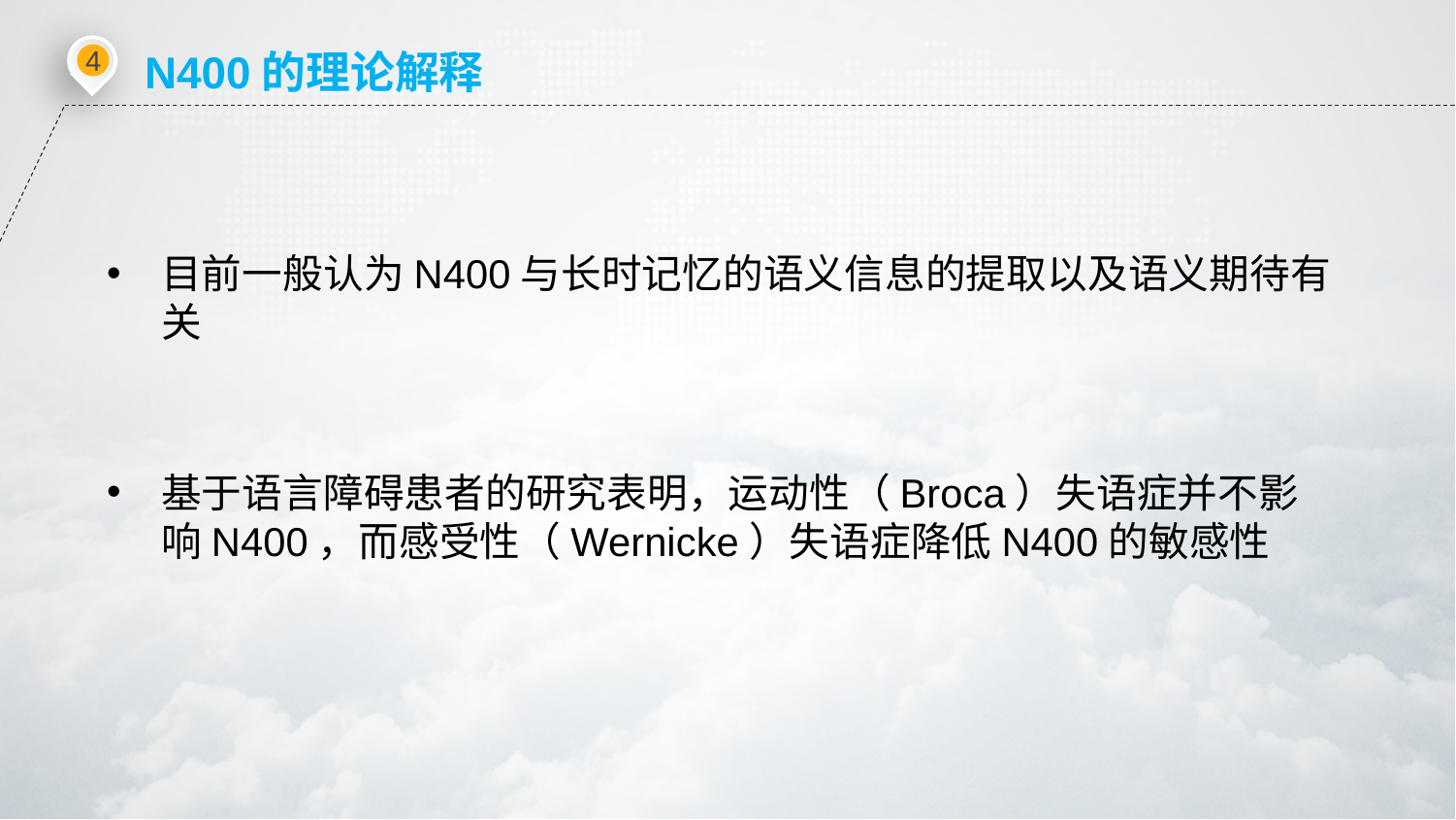

4

N400的理论解释

目前一般认为N400与长时记忆的语义信息的提取以及语义期待有关

基于语言障碍患者的研究表明，运动性（Broca）失语症并不影响N400，而感受性（Wernicke）失语症降低N400的敏感性